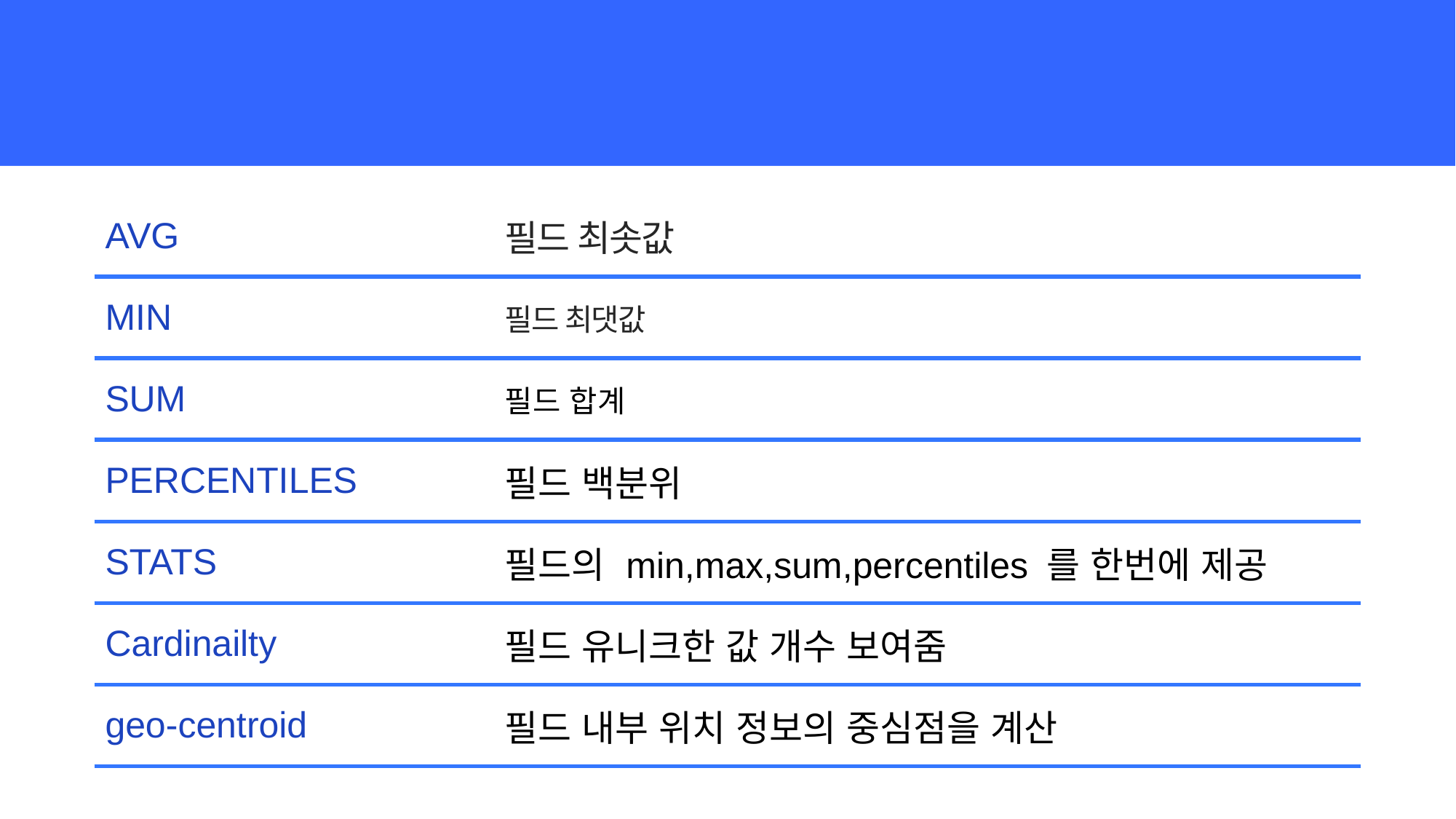

엘라스틱 서치 : 집계 종류

| AVG | 필드 최솟값 |
| --- | --- |
| MIN | 필드 최댓값 |
| SUM | 필드 합계 |
| PERCENTILES | 필드 백분위 |
| STATS | 필드의 min,max,sum,percentiles 를 한번에 제공 |
| Cardinailty | 필드 유니크한 값 개수 보여줌 |
| geo-centroid | 필드 내부 위치 정보의 중심점을 계산 |